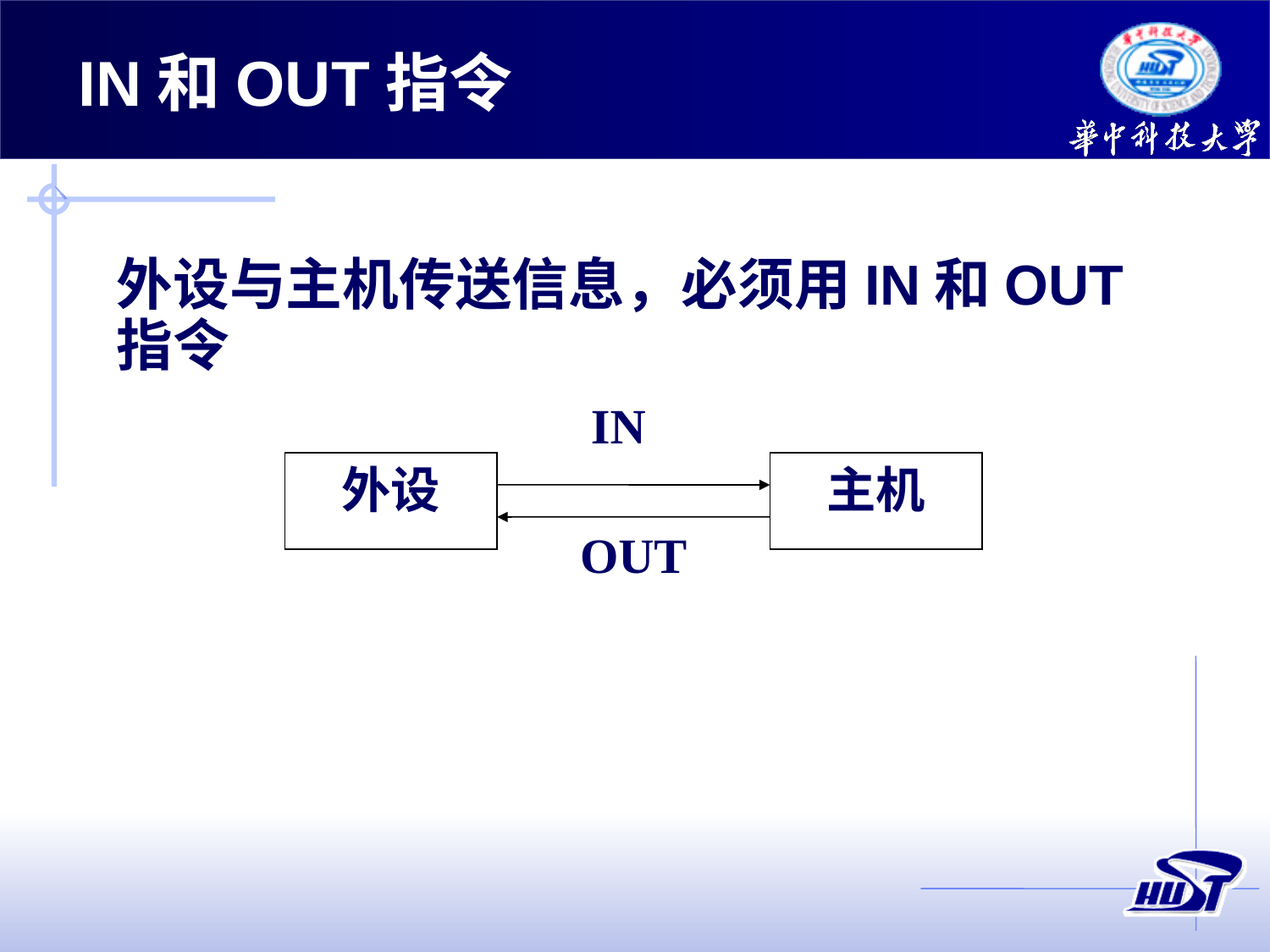

# IN和OUT指令
外设与主机传送信息，必须用IN和OUT指令
IN

外设

主机

OUT